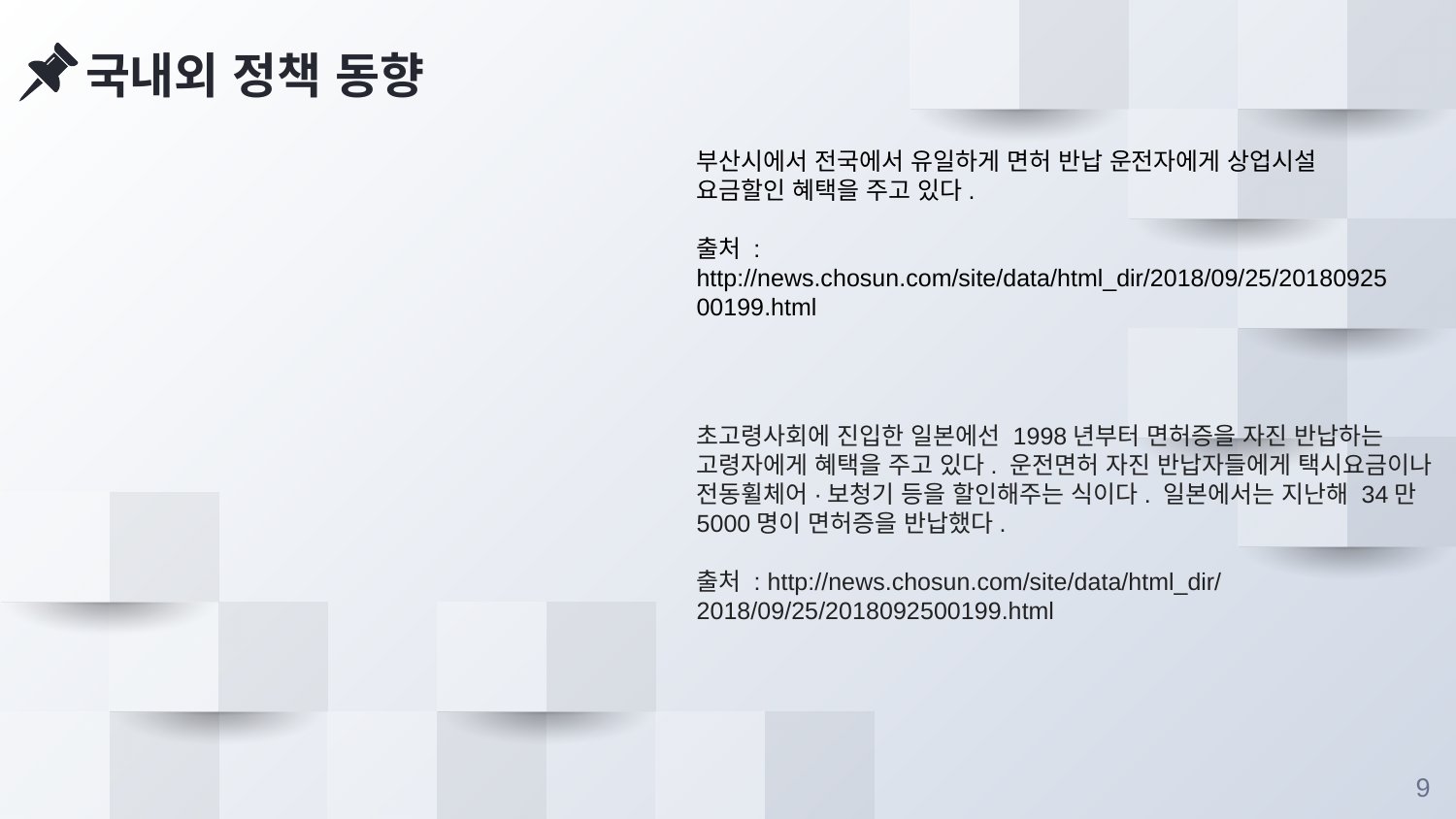

국내외 정책 동향
부산시에서 전국에서 유일하게 면허 반납 운전자에게 상업시설 요금할인 혜택을 주고 있다.
출처 : http://news.chosun.com/site/data/html_dir/2018/09/25/2018092500199.html
초고령사회에 진입한 일본에선 1998년부터 면허증을 자진 반납하는 고령자에게 혜택을 주고 있다. 운전면허 자진 반납자들에게 택시요금이나 전동휠체어·보청기 등을 할인해주는 식이다. 일본에서는 지난해 34만 5000명이 면허증을 반납했다.
출처 : http://news.chosun.com/site/data/html_dir/2018/09/25/2018092500199.html
9